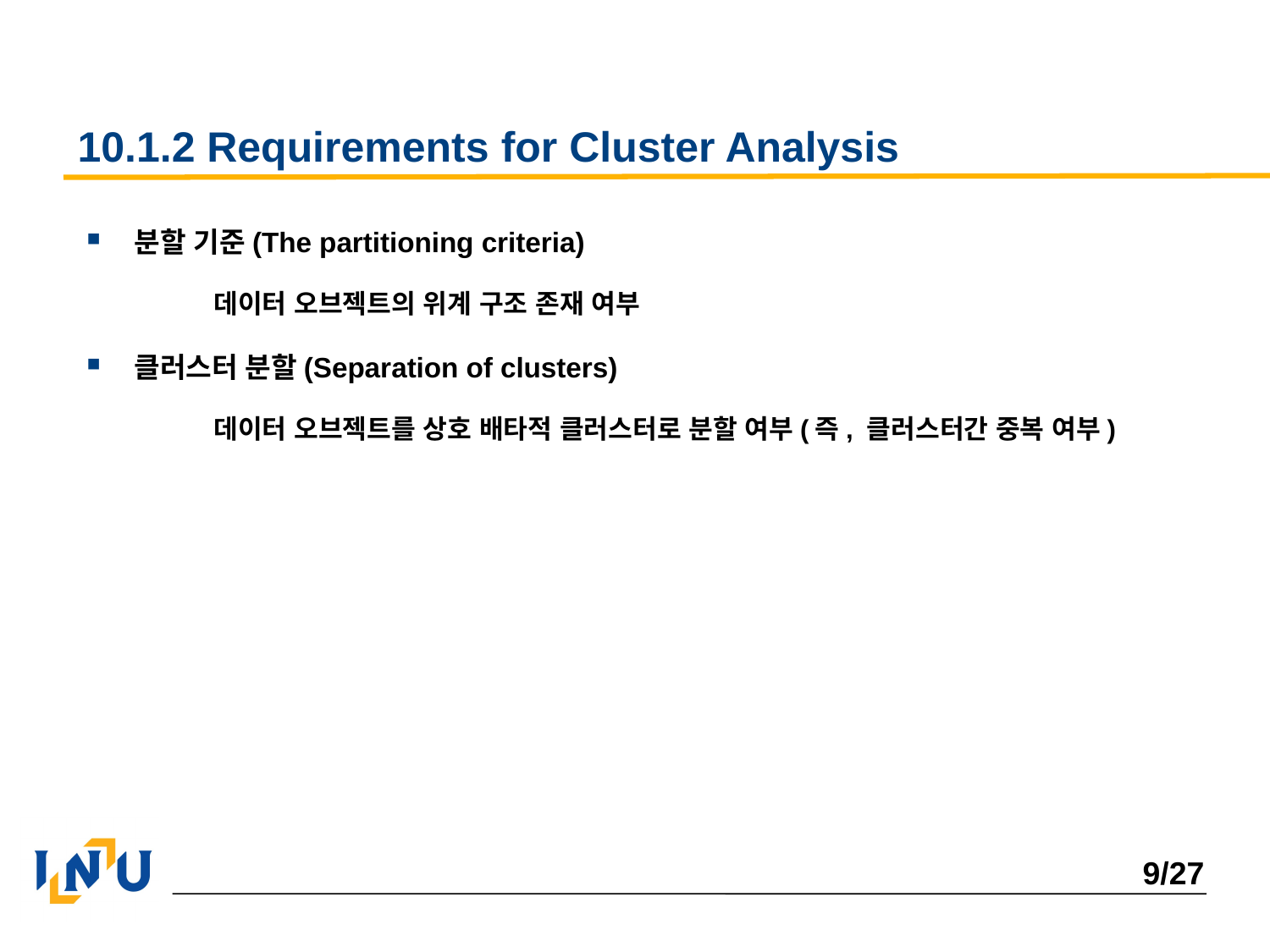

# 10.1.2 Requirements for Cluster Analysis
분할 기준(The partitioning criteria)
	데이터 오브젝트의 위계 구조 존재 여부
클러스터 분할(Separation of clusters)
	데이터 오브젝트를 상호 배타적 클러스터로 분할 여부(즉, 클러스터간 중복 여부)